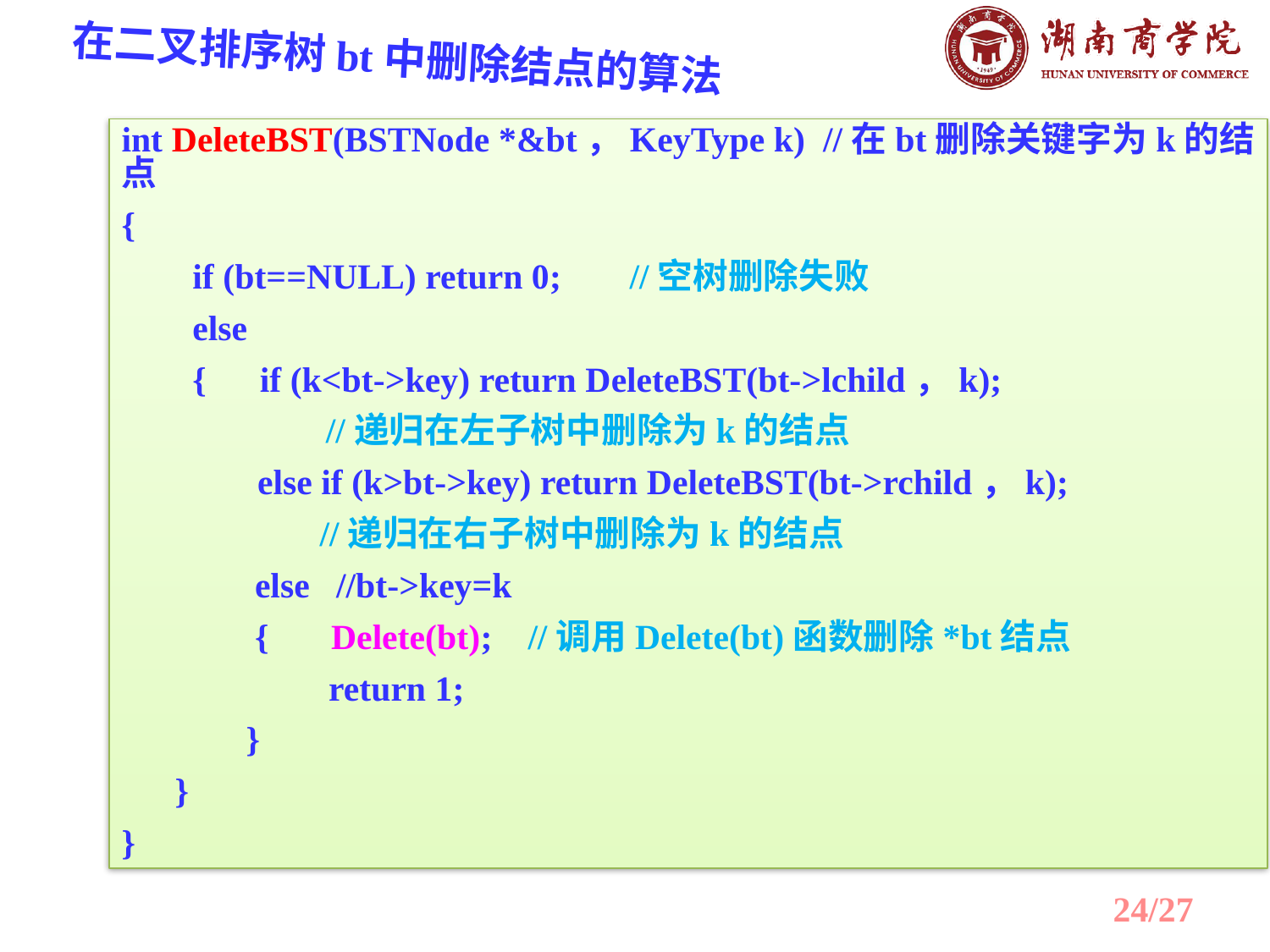

在二叉排序树bt中删除结点的算法
int DeleteBST(BSTNode *&bt，KeyType k)  //在bt删除关键字为k的结点
{
        if (bt==NULL) return 0;	//空树删除失败
        else
        {      if (k<bt->key) return DeleteBST(bt->lchild，k);
                       //递归在左子树中删除为k的结点
	 else if (k>bt->key) return DeleteBST(bt->rchild，k);
	        //递归在右子树中删除为k的结点
               else   //bt->key=k
               {       Delete(bt);    //调用Delete(bt)函数删除*bt结点
	         return 1;
              }
      }
}
24/27